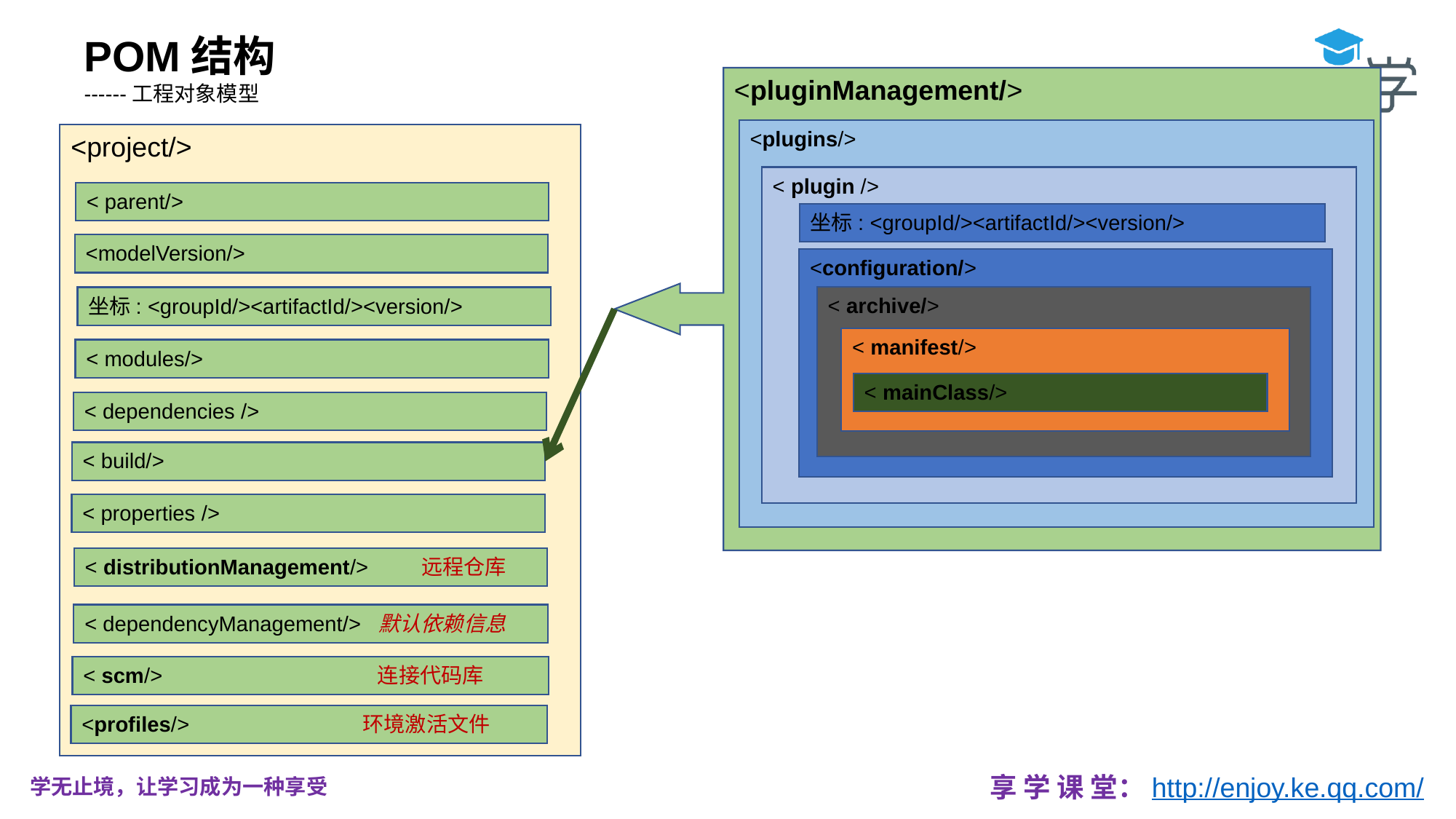

POM结构
------工程对象模型
<pluginManagement/>
<plugins/>
<project/>
< plugin />
< parent/>
坐标: <groupId/><artifactId/><version/>
<modelVersion/>
<configuration/>
< archive/>
坐标: <groupId/><artifactId/><version/>
< manifest/>
< modules/>
< mainClass/>
< dependencies />
< build/>
< properties />
< distributionManagement/>        远程仓库
< dependencyManagement/>  默认依赖信息
< scm/>                                   连接代码库
<profiles/>                            环境激活文件